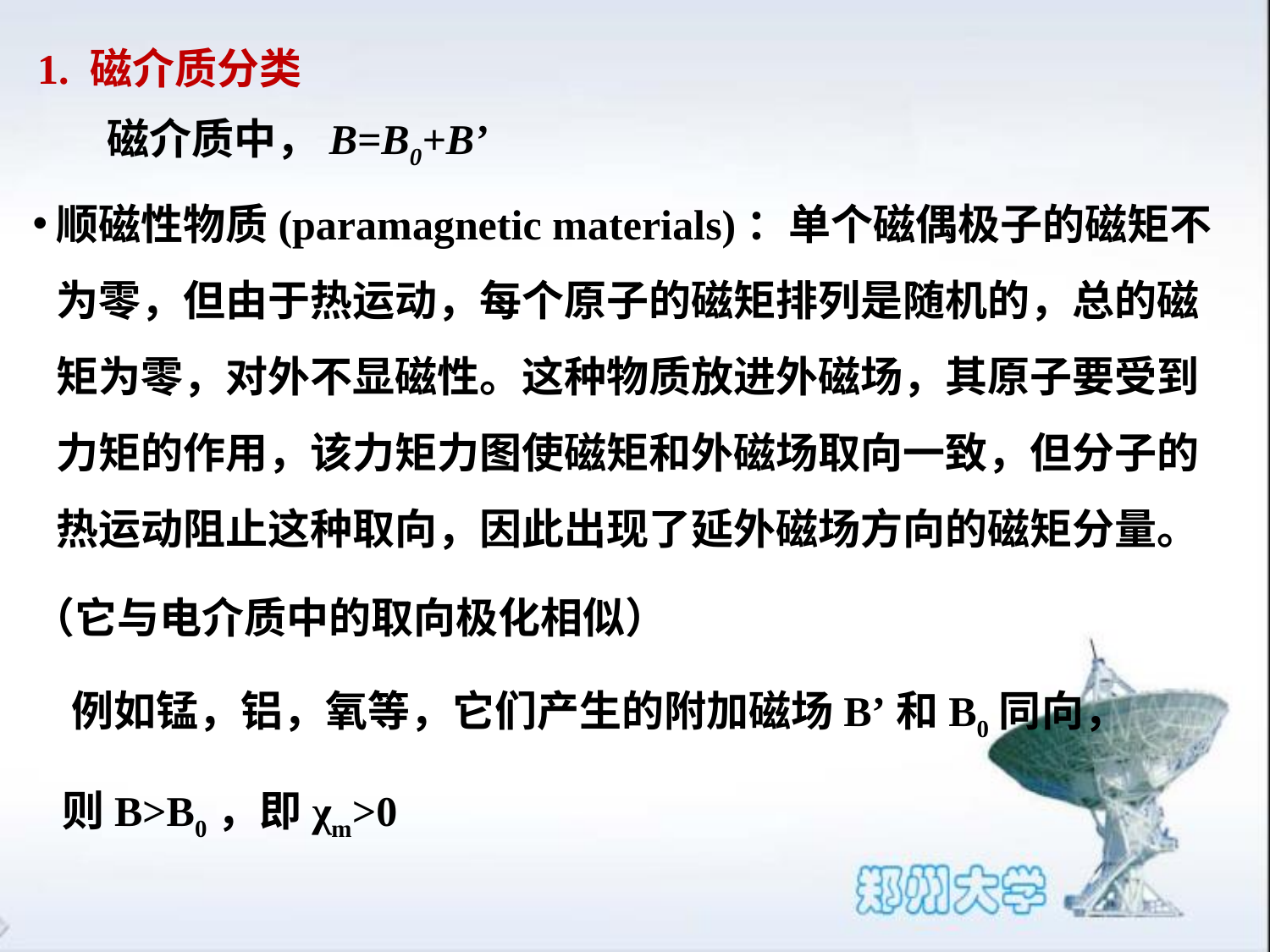

1. 磁介质分类
磁介质中，B=B0+B’
顺磁性物质(paramagnetic materials)：单个磁偶极子的磁矩不为零，但由于热运动，每个原子的磁矩排列是随机的，总的磁矩为零，对外不显磁性。这种物质放进外磁场，其原子要受到力矩的作用，该力矩力图使磁矩和外磁场取向一致，但分子的热运动阻止这种取向，因此出现了延外磁场方向的磁矩分量。
（它与电介质中的取向极化相似）
   例如锰，铝，氧等，它们产生的附加磁场B’和B0同向，
  则B>B0，即χm>0